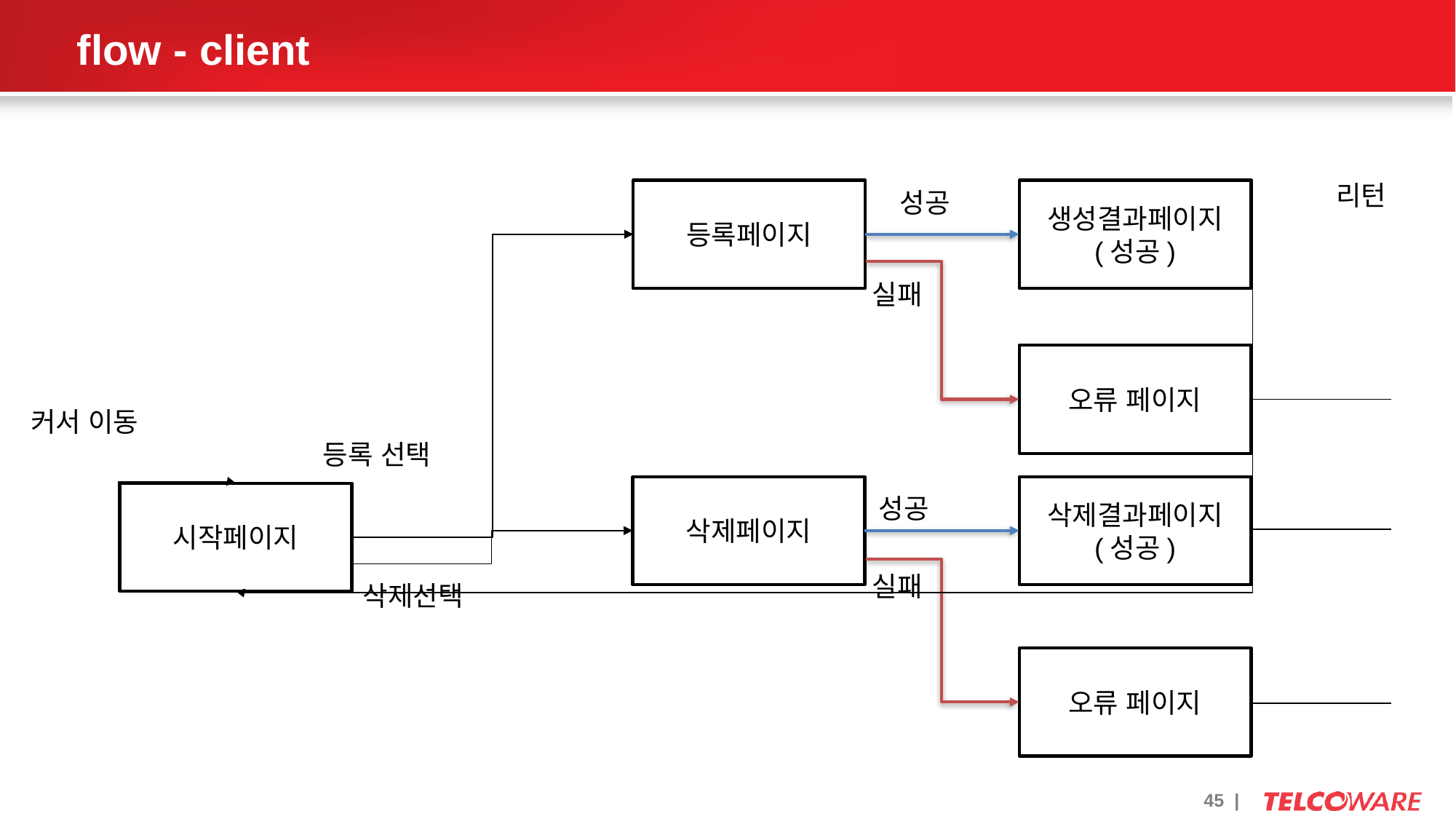

flow - client
리턴
등록페이지
성공
생성결과페이지
(성공)
실패
오류 페이지
커서 이동
등록 선택
삭제결과페이지
(성공)
삭제페이지
시작페이지
성공
실패
삭제선택
오류 페이지